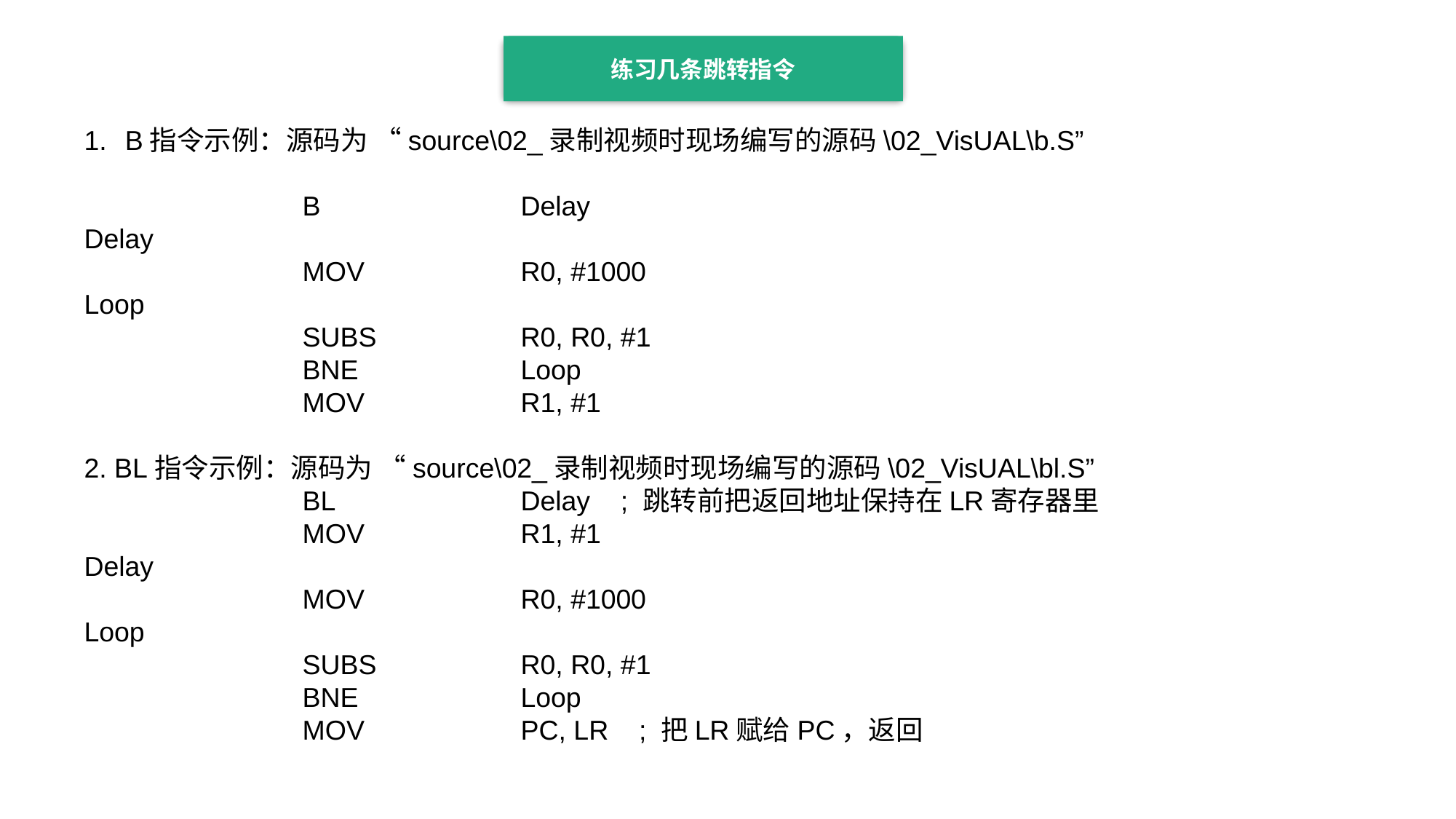

练习几条跳转指令

B指令示例：源码为 “source\02_录制视频时现场编写的源码\02_VisUAL\b.S”

		B		Delay
Delay
		MOV		R0, #1000
Loop
		SUBS		R0, R0, #1
		BNE		Loop
		MOV		R1, #1

2. BL指令示例：源码为 “source\02_录制视频时现场编写的源码\02_VisUAL\bl.S”
		BL		Delay    ; 跳转前把返回地址保持在LR寄存器里
		MOV		R1, #1
Delay
		MOV		R0, #1000
Loop
		SUBS		R0, R0, #1
		BNE		Loop
		MOV		PC, LR    ; 把LR赋给PC，返回